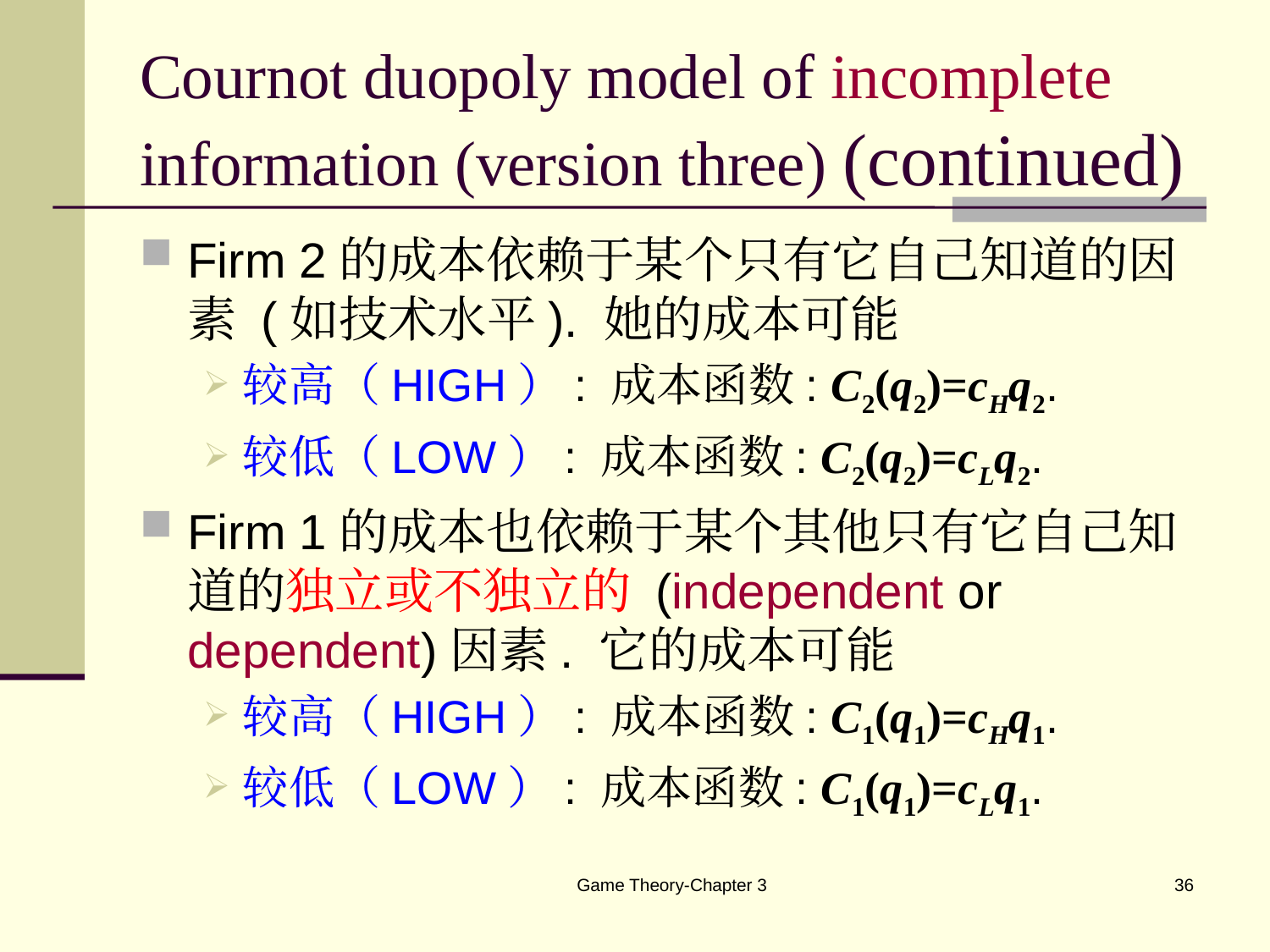

# Cournot duopoly model of incomplete information (version three) (continued)
Firm 2的成本依赖于某个只有它自己知道的因素 (如技术水平). 她的成本可能
较高（HIGH）: 成本函数: C2(q2)=cHq2.
较低（LOW）: 成本函数: C2(q2)=cLq2.
Firm 1的成本也依赖于某个其他只有它自己知道的独立或不独立的 (independent or dependent)因素. 它的成本可能
较高（HIGH）: 成本函数: C1(q1)=cHq1.
较低（LOW）: 成本函数: C1(q1)=cLq1.

Game Theory-Chapter 3
36